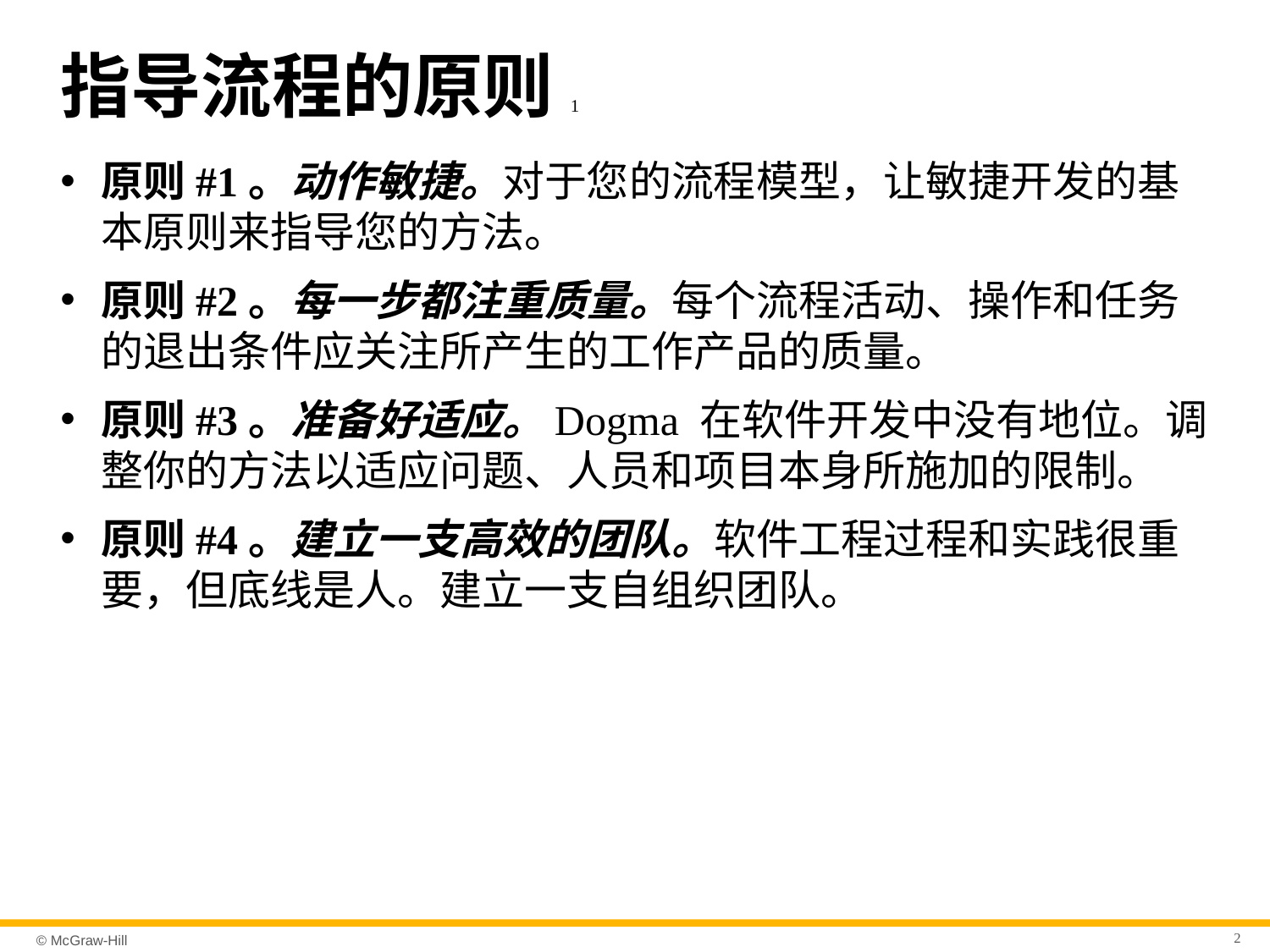

# 指导流程的原则1
原则#1。动作敏捷。对于您的流程模型，让敏捷开发的基本原则来指导您的方法。
原则#2。每一步都注重质量。每个流程活动、操作和任务的退出条件应关注所产生的工作产品的质量。
原则#3。准备好适应。Dogma 在软件开发中没有地位。调整你的方法以适应问题、人员和项目本身所施加的限制。
原则#4。建立一支高效的团队。软件工程过程和实践很重要，但底线是人。建立一支自组织团队。
2